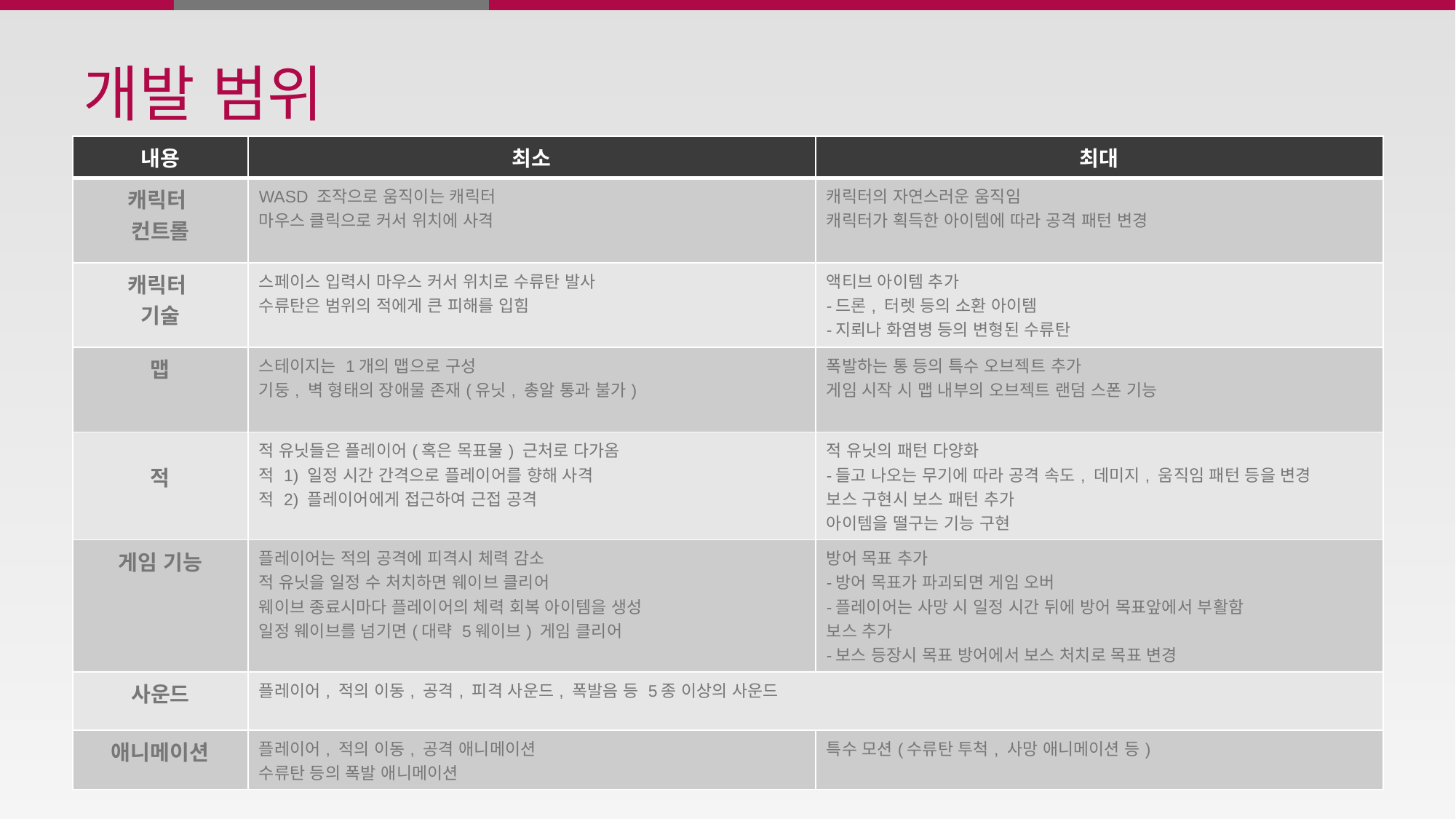

# 개발 범위
| 내용 | 최소 | 최대 |
| --- | --- | --- |
| 캐릭터 컨트롤 | WASD 조작으로 움직이는 캐릭터 마우스 클릭으로 커서 위치에 사격 | 캐릭터의 자연스러운 움직임 캐릭터가 획득한 아이템에 따라 공격 패턴 변경 |
| 캐릭터 기술 | 스페이스 입력시 마우스 커서 위치로 수류탄 발사 수류탄은 범위의 적에게 큰 피해를 입힘 | 액티브 아이템 추가 -드론, 터렛 등의 소환 아이템 -지뢰나 화염병 등의 변형된 수류탄 |
| 맵 | 스테이지는 1개의 맵으로 구성 기둥, 벽 형태의 장애물 존재(유닛, 총알 통과 불가) | 폭발하는 통 등의 특수 오브젝트 추가 게임 시작 시 맵 내부의 오브젝트 랜덤 스폰 기능 |
| 적 | 적 유닛들은 플레이어(혹은 목표물) 근처로 다가옴 적 1) 일정 시간 간격으로 플레이어를 향해 사격 적 2) 플레이어에게 접근하여 근접 공격 | 적 유닛의 패턴 다양화 -들고 나오는 무기에 따라 공격 속도, 데미지, 움직임 패턴 등을 변경 보스 구현시 보스 패턴 추가 아이템을 떨구는 기능 구현 |
| 게임 기능 | 플레이어는 적의 공격에 피격시 체력 감소 적 유닛을 일정 수 처치하면 웨이브 클리어 웨이브 종료시마다 플레이어의 체력 회복 아이템을 생성 일정 웨이브를 넘기면(대략 5웨이브) 게임 클리어 | 방어 목표 추가 -방어 목표가 파괴되면 게임 오버 -플레이어는 사망 시 일정 시간 뒤에 방어 목표앞에서 부활함 보스 추가 -보스 등장시 목표 방어에서 보스 처치로 목표 변경 |
| 사운드 | 플레이어, 적의 이동, 공격, 피격 사운드, 폭발음 등 5종 이상의 사운드 |  |
| 애니메이션 | 플레이어, 적의 이동, 공격 애니메이션 수류탄 등의 폭발 애니메이션 | 특수 모션(수류탄 투척, 사망 애니메이션 등) |